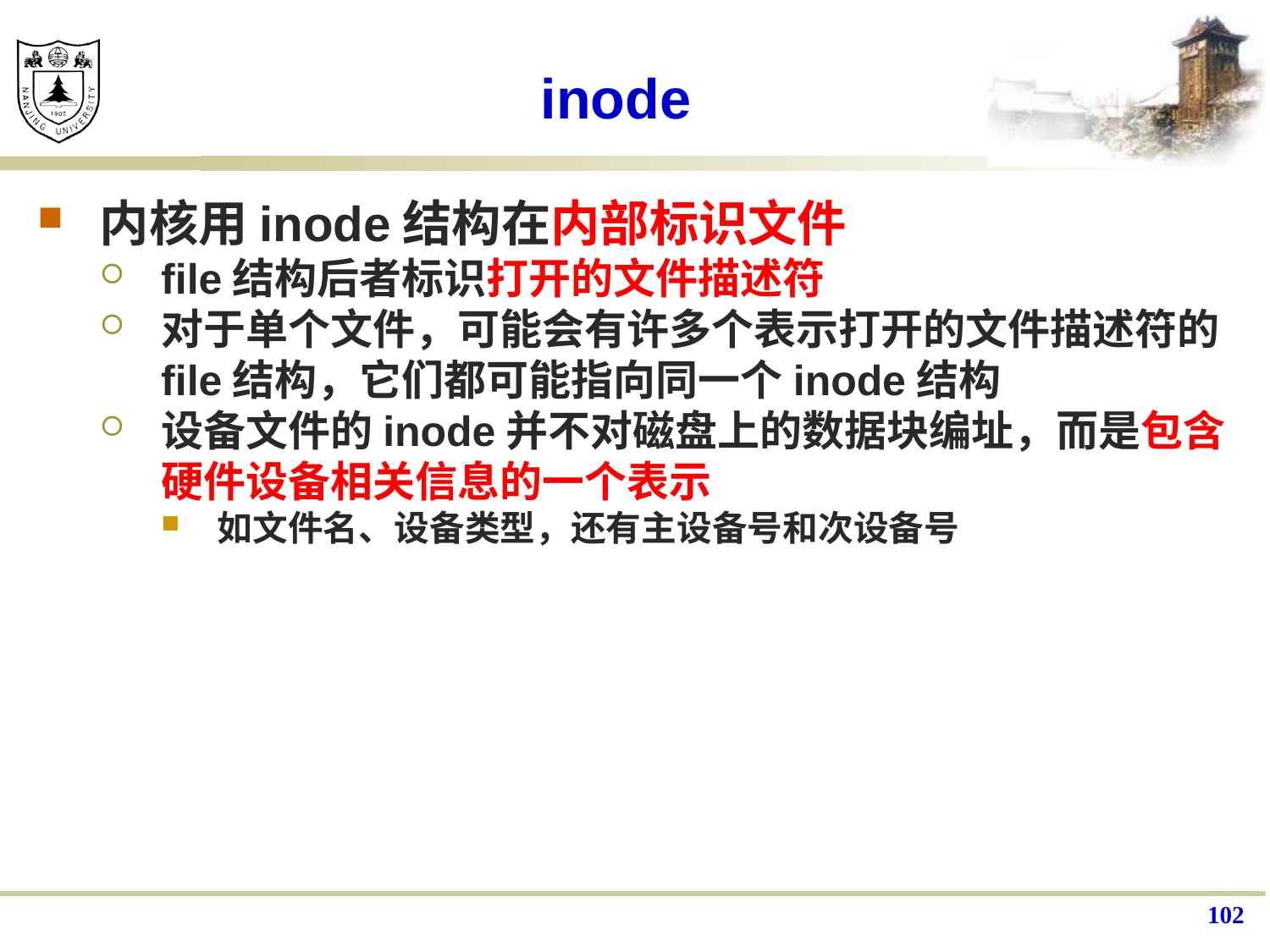

# inode
内核用inode结构在内部标识文件
file结构后者标识打开的文件描述符
对于单个文件，可能会有许多个表示打开的文件描述符的file结构，它们都可能指向同一个inode结构
设备文件的inode并不对磁盘上的数据块编址，而是包含硬件设备相关信息的一个表示
如文件名、设备类型，还有主设备号和次设备号

102